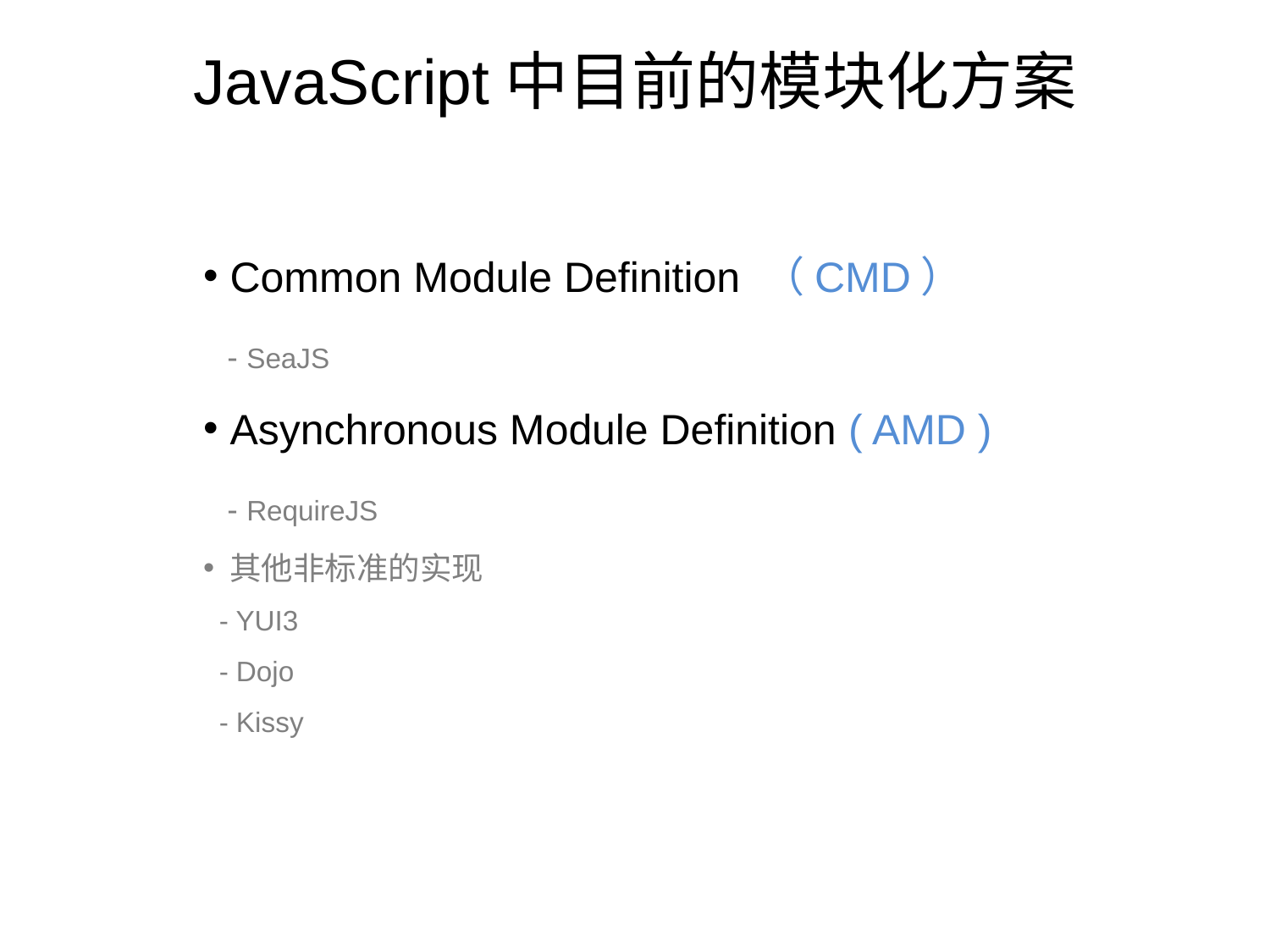

# JavaScript中目前的模块化方案
 Common Module Definition （CMD）
  - SeaJS
 Asynchronous Module Definition ( AMD )
  - RequireJS
 其他非标准的实现
  - YUI3
  - Dojo
  - Kissy